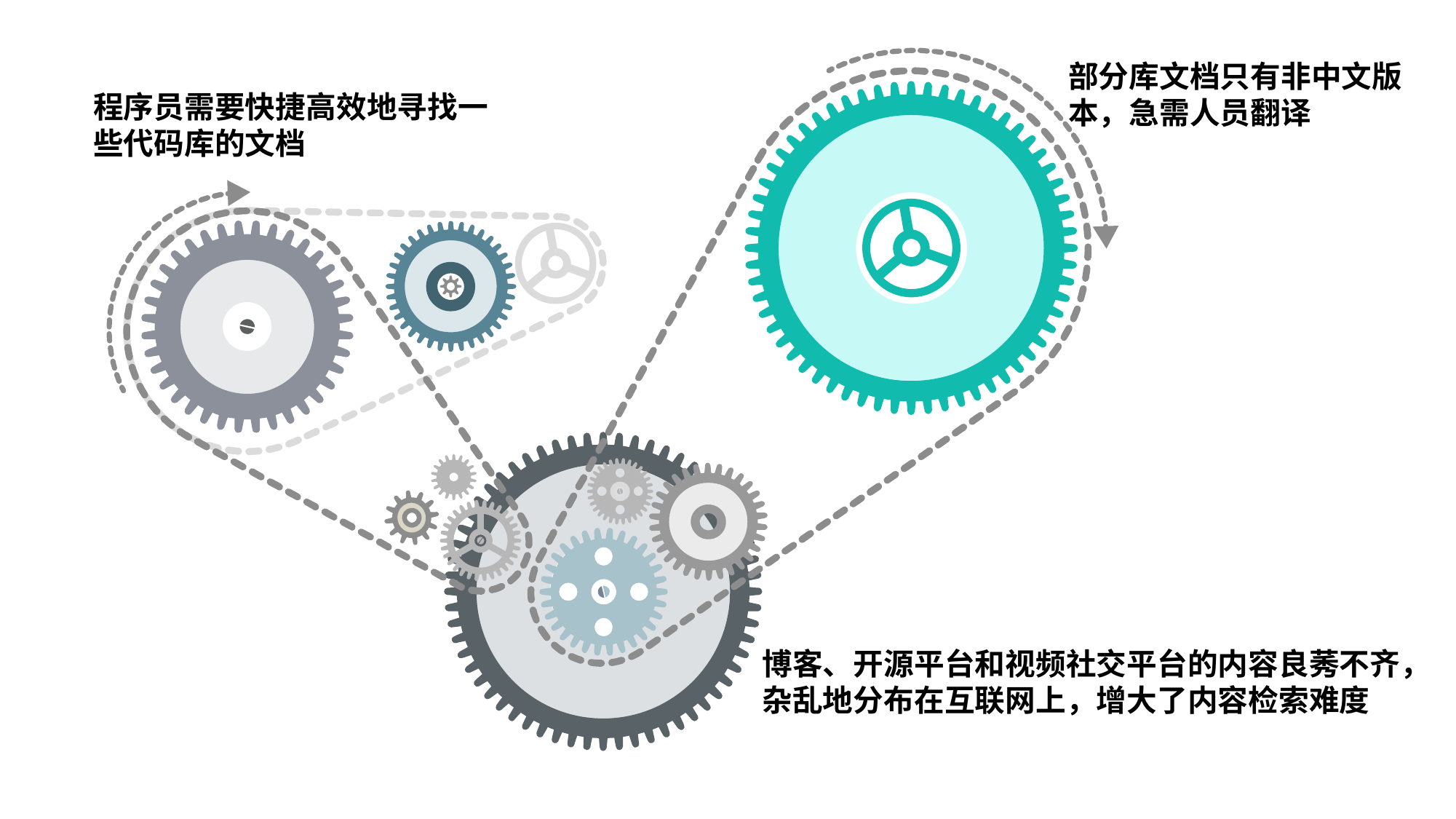

程序员需要快捷高效地寻找一些代码库的文档

部分库文档只有非中文版本，急需人员翻译

博客、开源平台和视频社交平台的内容良莠不齐，杂乱地分布在互联网上，增大了内容检索难度